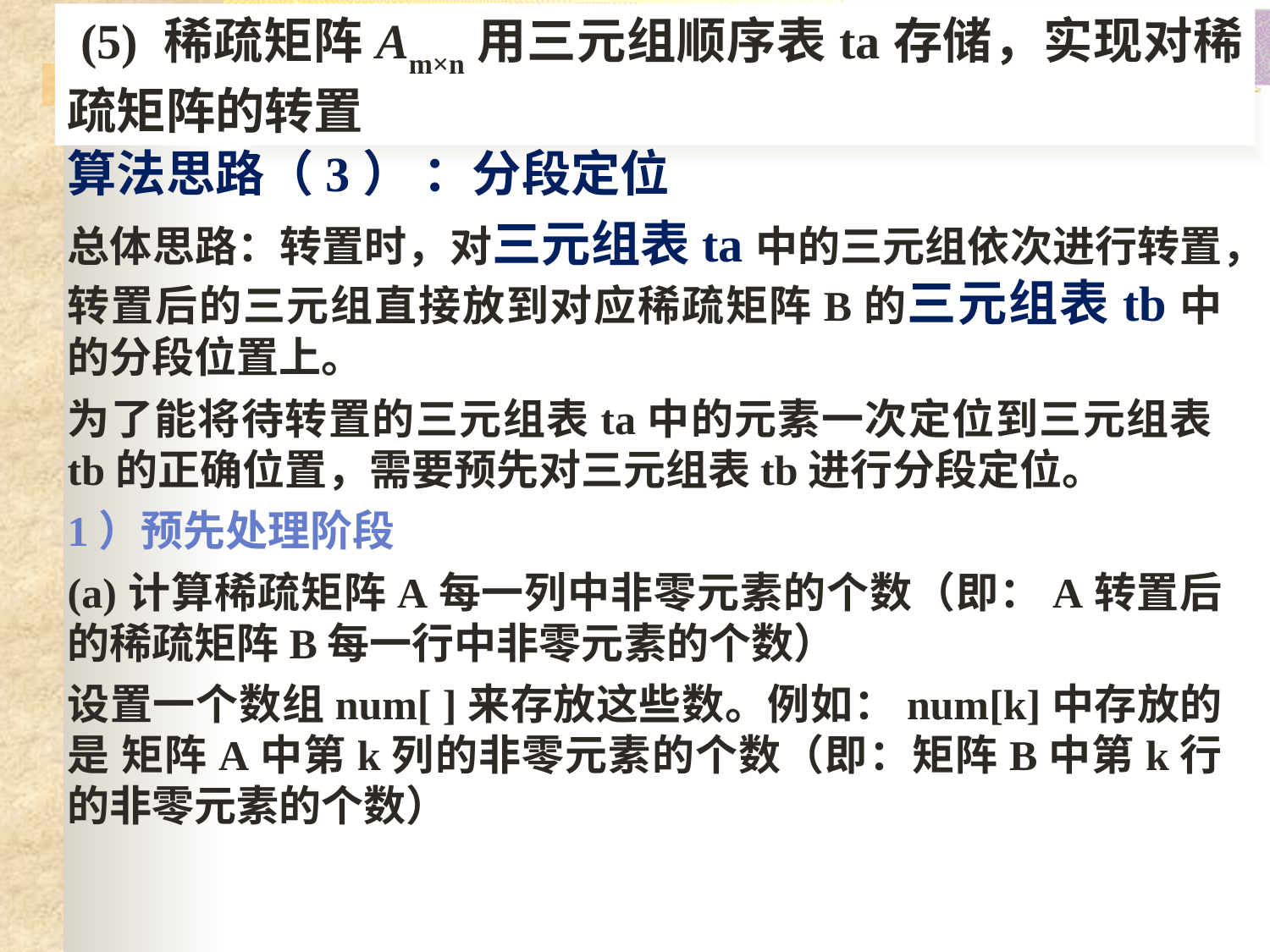

(5) 稀疏矩阵Am×n用三元组顺序表ta存储，实现对稀疏矩阵的转置
算法思路（3） ：分段定位
总体思路：转置时，对三元组表ta中的三元组依次进行转置，转置后的三元组直接放到对应稀疏矩阵B的三元组表tb中的分段位置上。
为了能将待转置的三元组表ta中的元素一次定位到三元组表tb的正确位置，需要预先对三元组表tb进行分段定位。
1）预先处理阶段
(a)计算稀疏矩阵A每一列中非零元素的个数（即：A转置后的稀疏矩阵B每一行中非零元素的个数）
设置一个数组num[ ]来存放这些数。例如：num[k]中存放的是 矩阵A中第k列的非零元素的个数（即：矩阵B中第k行的非零元素的个数）